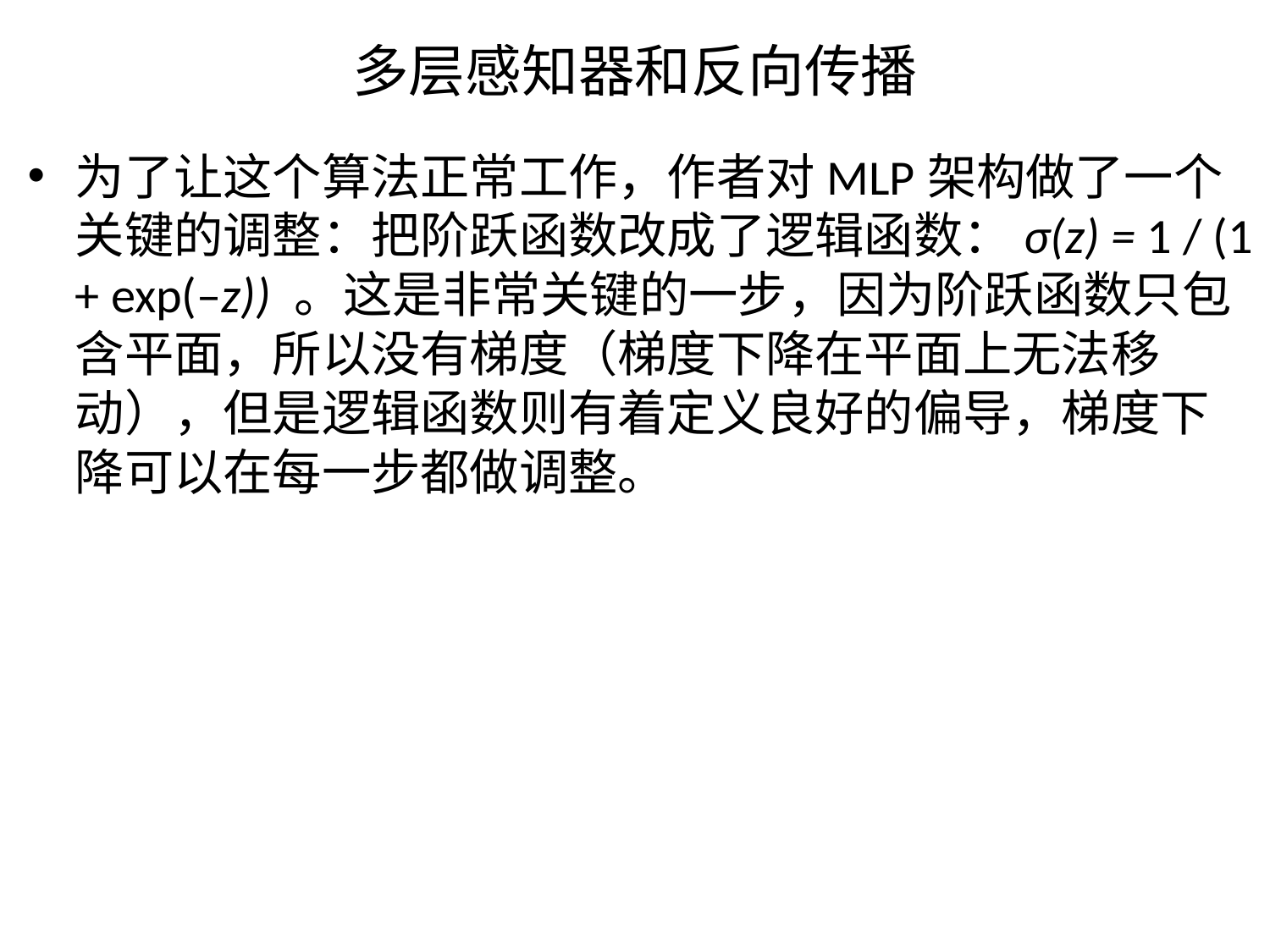

# 多层感知器和反向传播
为了让这个算法正常工作，作者对MLP架构做了一个关键的调整：把阶跃函数改成了逻辑函数：σ(z) = 1 / (1 + exp(–z)) 。这是非常关键的一步，因为阶跃函数只包含平面，所以没有梯度（梯度下降在平面上无法移动），但是逻辑函数则有着定义良好的偏导，梯度下降可以在每一步都做调整。